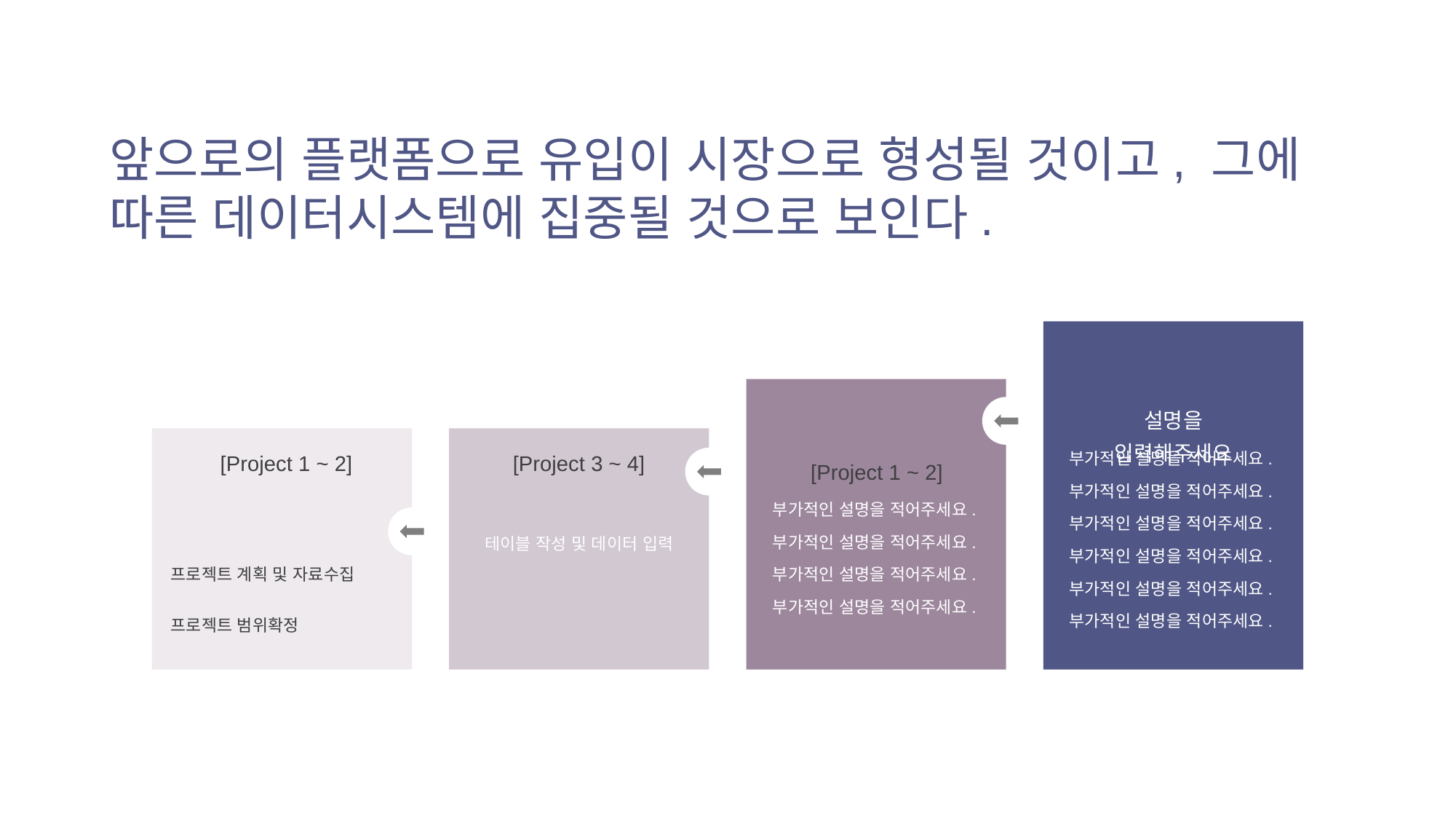

앞으로의 플랫폼으로 유입이 시장으로 형성될 것이고, 그에 따른 데이터시스템에 집중될 것으로 보인다.

설명을 입력해주세요

부가적인 설명을 적어주세요.
부가적인 설명을 적어주세요.
부가적인 설명을 적어주세요.
부가적인 설명을 적어주세요.
부가적인 설명을 적어주세요.
부가적인 설명을 적어주세요.

[Project 1 ~ 2]

[Project 3 ~ 4]

[Project 1 ~ 2]

부가적인 설명을 적어주세요.
부가적인 설명을 적어주세요.
부가적인 설명을 적어주세요.
부가적인 설명을 적어주세요.

테이블 작성 및 데이터 입력
프로젝트 계획 및 자료수집

프로젝트 범위확정